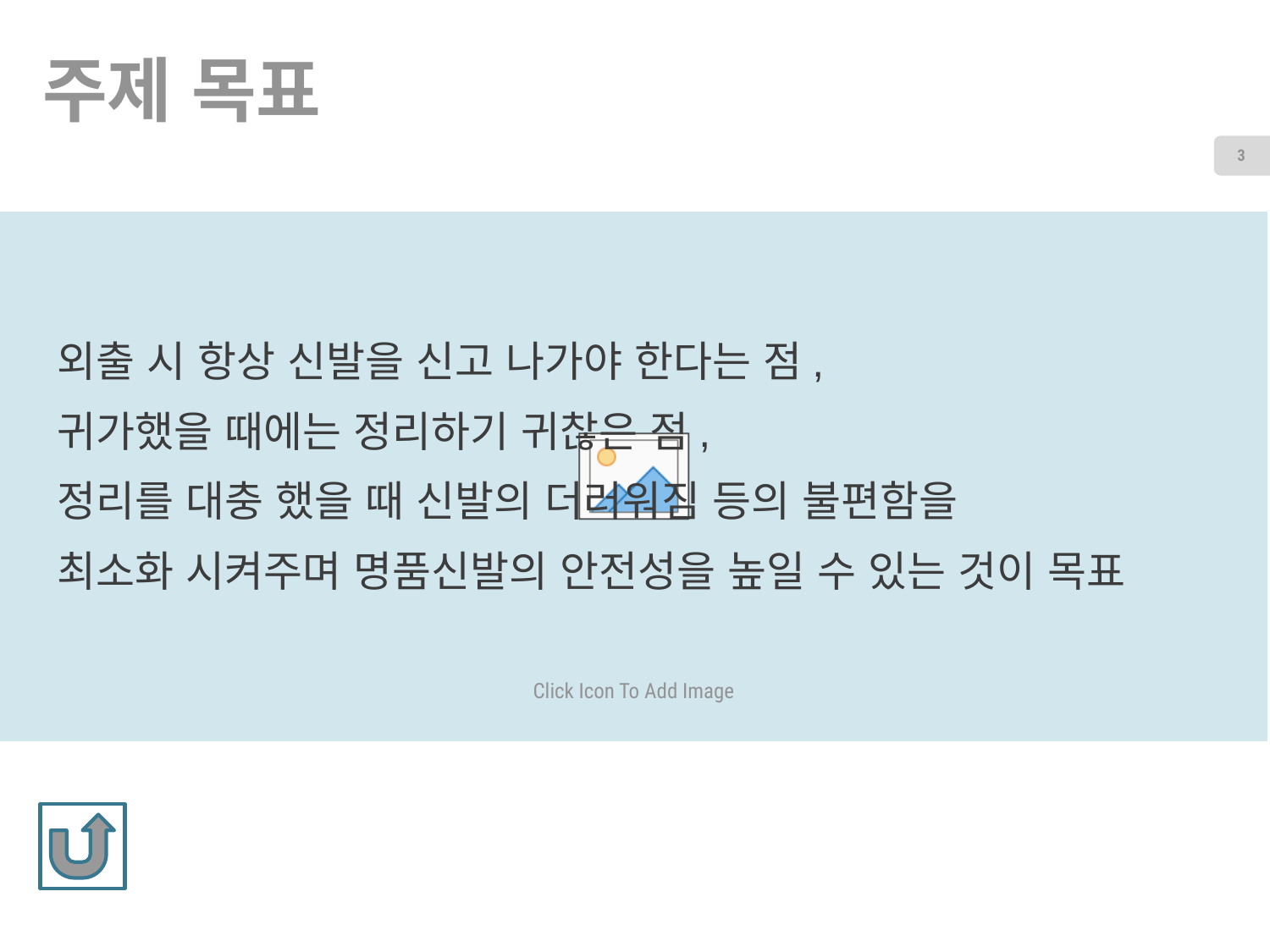

# 주제 목표
3

외출 시 항상 신발을 신고 나가야 한다는 점,

귀가했을 때에는 정리하기 귀찮은 점,

정리를 대충 했을 때 신발의 더러워짐 등의 불편함을

최소화 시켜주며 명품신발의 안전성을 높일 수 있는 것이 목표